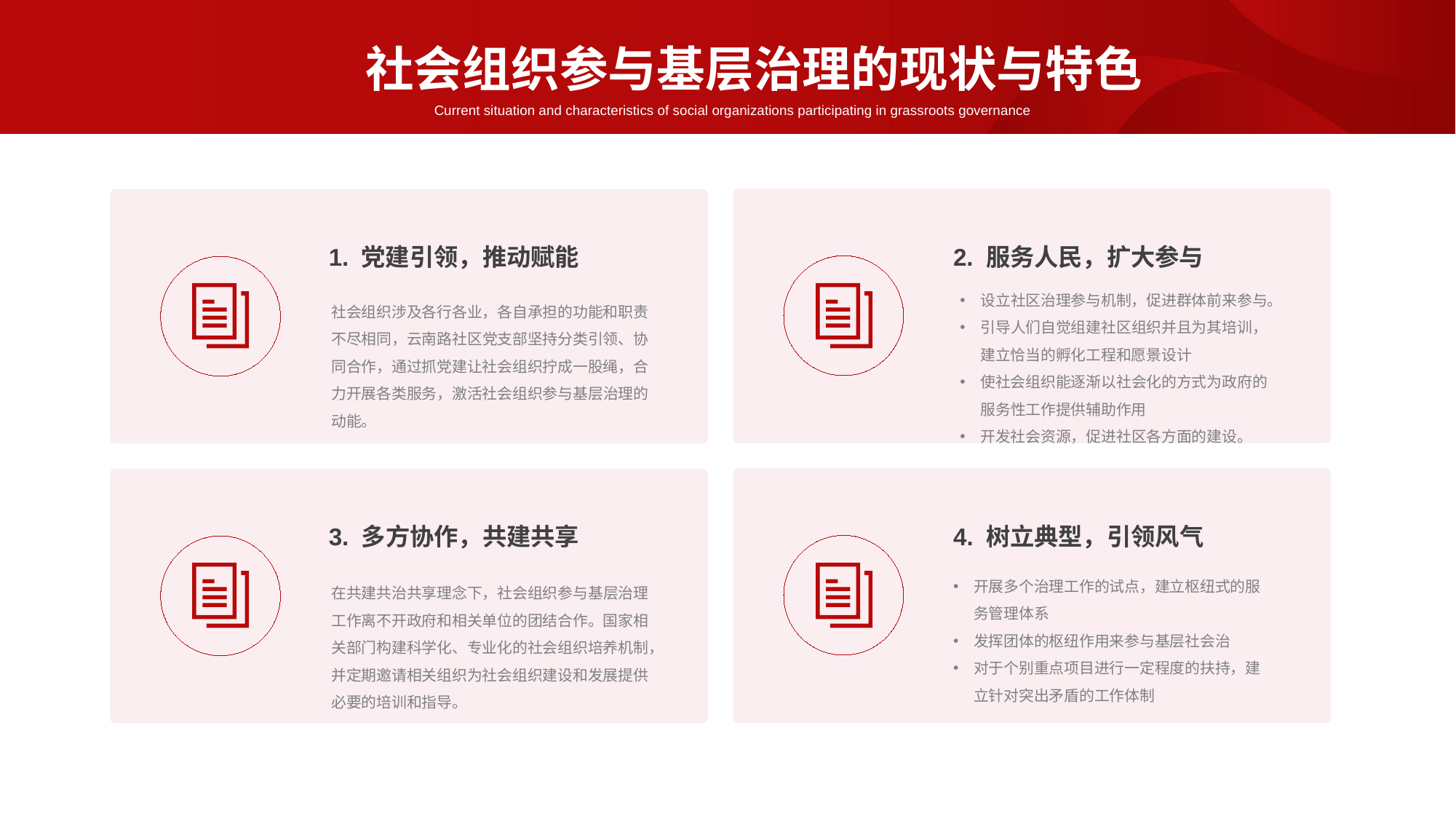

社会组织参与基层治理的现状与特色
Current situation and characteristics of social organizations participating in grassroots governance

2. 服务人民，扩大参与
1. 党建引领，推动赋能

设立社区治理参与机制，促进群体前来参与。
引导人们自觉组建社区组织并且为其培训，建立恰当的孵化工程和愿景设计
使社会组织能逐渐以社会化的方式为政府的服务性工作提供辅助作用
开发社会资源，促进社区各方面的建设。

社会组织涉及各行各业，各自承担的功能和职责不尽相同，云南路社区党支部坚持分类引领、协同合作，通过抓党建让社会组织拧成一股绳，合力开展各类服务，激活社会组织参与基层治理的动能。

4. 树立典型，引领风气
3. 多方协作，共建共享

开展多个治理工作的试点，建立枢纽式的服务管理体系
发挥团体的枢纽作用来参与基层社会治
对于个别重点项目进行一定程度的扶持，建立针对突出矛盾的工作体制

在共建共治共享理念下，社会组织参与基层治理工作离不开政府和相关单位的团结合作。国家相关部门构建科学化、专业化的社会组织培养机制，并定期邀请相关组织为社会组织建设和发展提供必要的培训和指导。